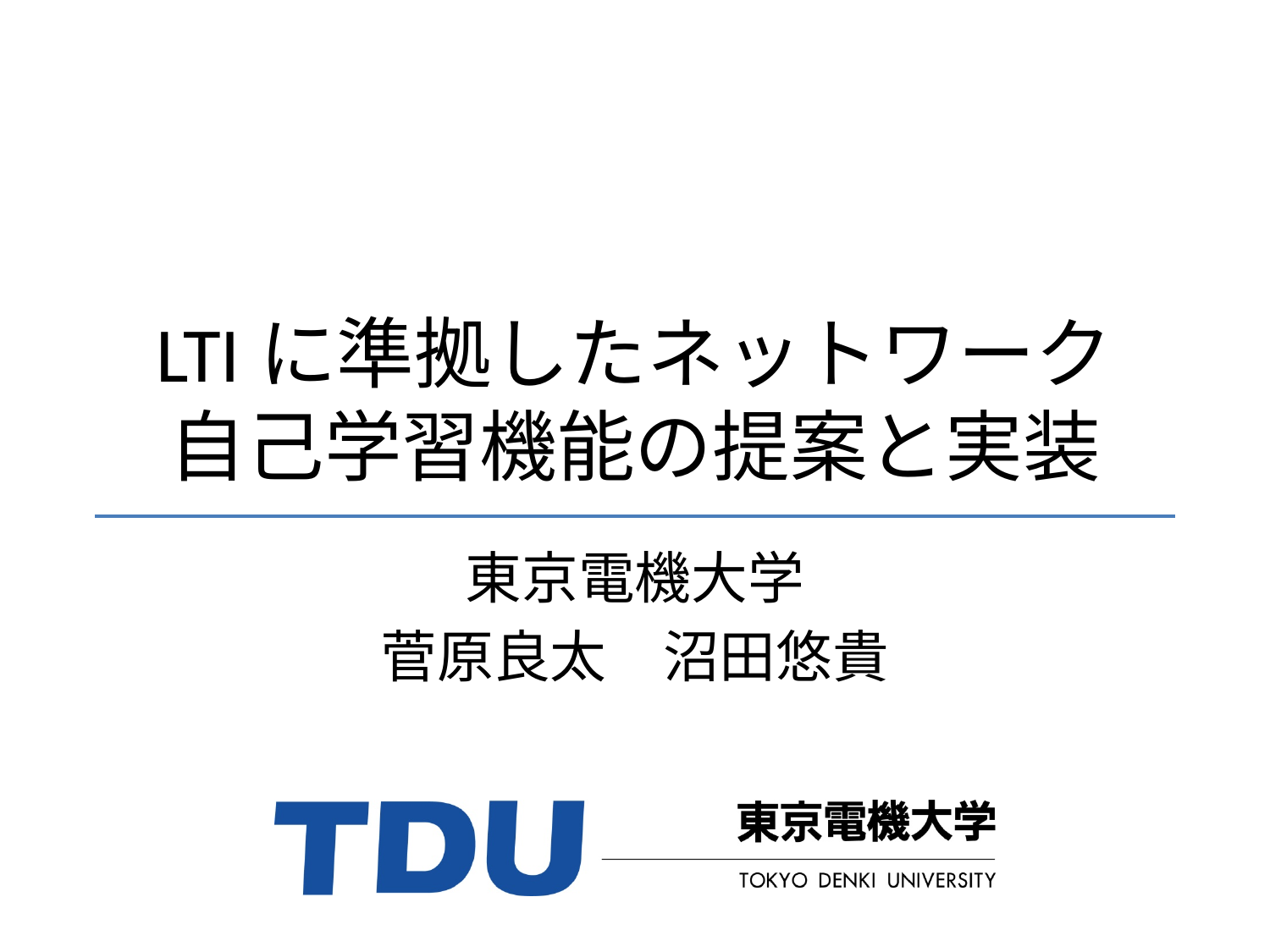

# LTIに準拠したネットワーク 自己学習機能の提案と実装
東京電機大学
菅原良太　沼田悠貴